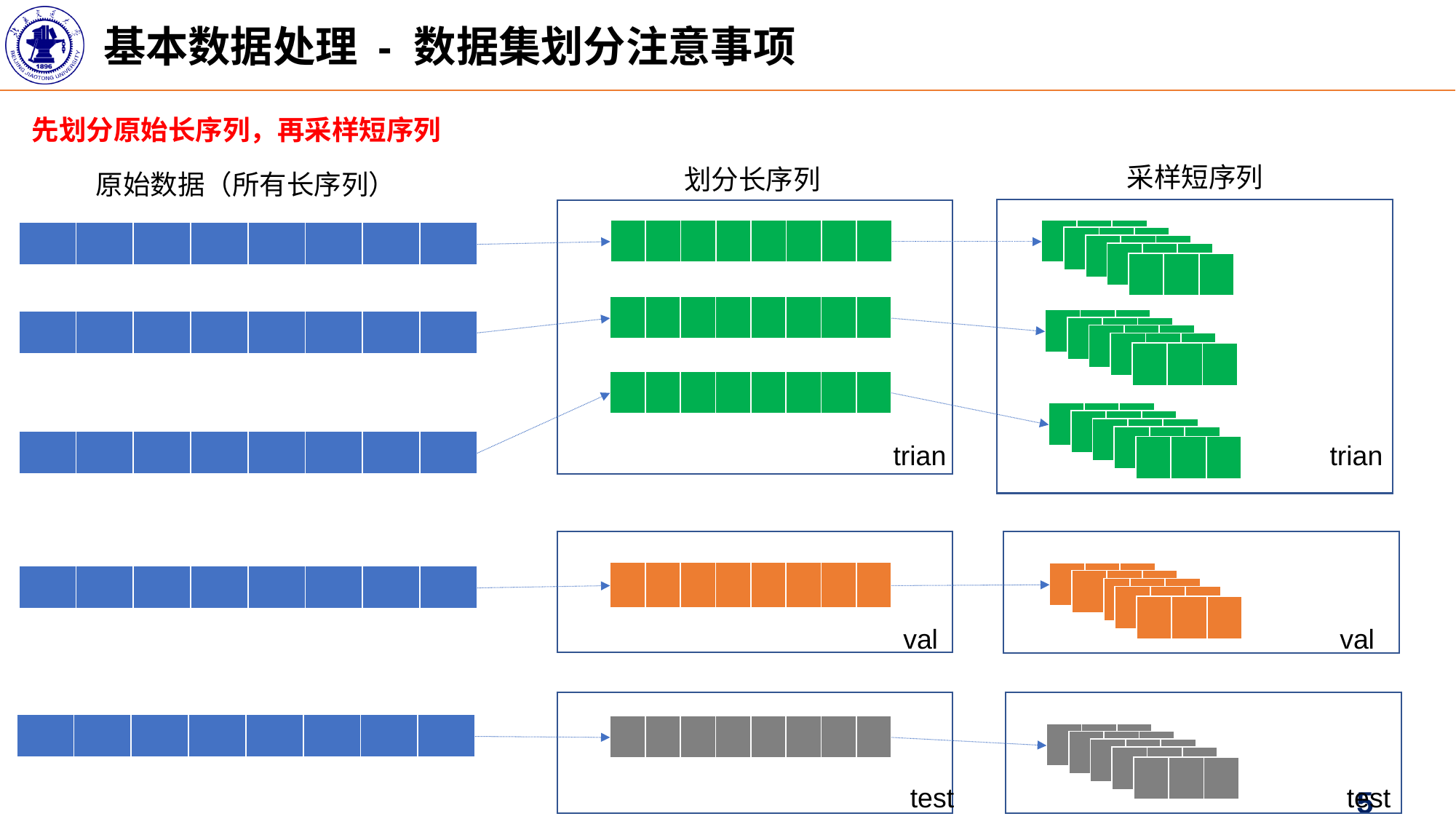

基本数据处理 - 数据集划分注意事项
先划分原始长序列，再采样短序列
采样短序列
划分长序列
原始数据（所有长序列）

|  |  |  |  |  |  |  |  |
| --- | --- | --- | --- | --- | --- | --- | --- |
|  |  |  |
| --- | --- | --- |
|  |  |  |  |  |  |  |  |
| --- | --- | --- | --- | --- | --- | --- | --- |
|  |  |  |
| --- | --- | --- |
|  |  |  |
| --- | --- | --- |
|  |  |  |
| --- | --- | --- |
|  |  |  |
| --- | --- | --- |
|  |  |  |  |  |  |  |  |
| --- | --- | --- | --- | --- | --- | --- | --- |
|  |  |  |
| --- | --- | --- |
|  |  |  |  |  |  |  |  |
| --- | --- | --- | --- | --- | --- | --- | --- |
|  |  |  |
| --- | --- | --- |
|  |  |  |
| --- | --- | --- |
|  |  |  |
| --- | --- | --- |
|  |  |  |
| --- | --- | --- |
|  |  |  |  |  |  |  |  |
| --- | --- | --- | --- | --- | --- | --- | --- |
|  |  |  |
| --- | --- | --- |
|  |  |  |
| --- | --- | --- |
|  |  |  |
| --- | --- | --- |
|  |  |  |
| --- | --- | --- |
|  |  |  |  |  |  |  |  |
| --- | --- | --- | --- | --- | --- | --- | --- |
trian
trian
|  |  |  |
| --- | --- | --- |

|  |  |  |  |  |  |  |  |
| --- | --- | --- | --- | --- | --- | --- | --- |
|  |  |  |
| --- | --- | --- |
|  |  |  |  |  |  |  |  |
| --- | --- | --- | --- | --- | --- | --- | --- |
|  |  |  |
| --- | --- | --- |
|  |  |  |
| --- | --- | --- |
|  |  |  |
| --- | --- | --- |
|  |  |  |
| --- | --- | --- |
val
val

|  |  |  |  |  |  |  |  |
| --- | --- | --- | --- | --- | --- | --- | --- |
|  |  |  |  |  |  |  |  |
| --- | --- | --- | --- | --- | --- | --- | --- |
|  |  |  |
| --- | --- | --- |
|  |  |  |
| --- | --- | --- |
|  |  |  |
| --- | --- | --- |
|  |  |  |
| --- | --- | --- |
|  |  |  |
| --- | --- | --- |
test
test